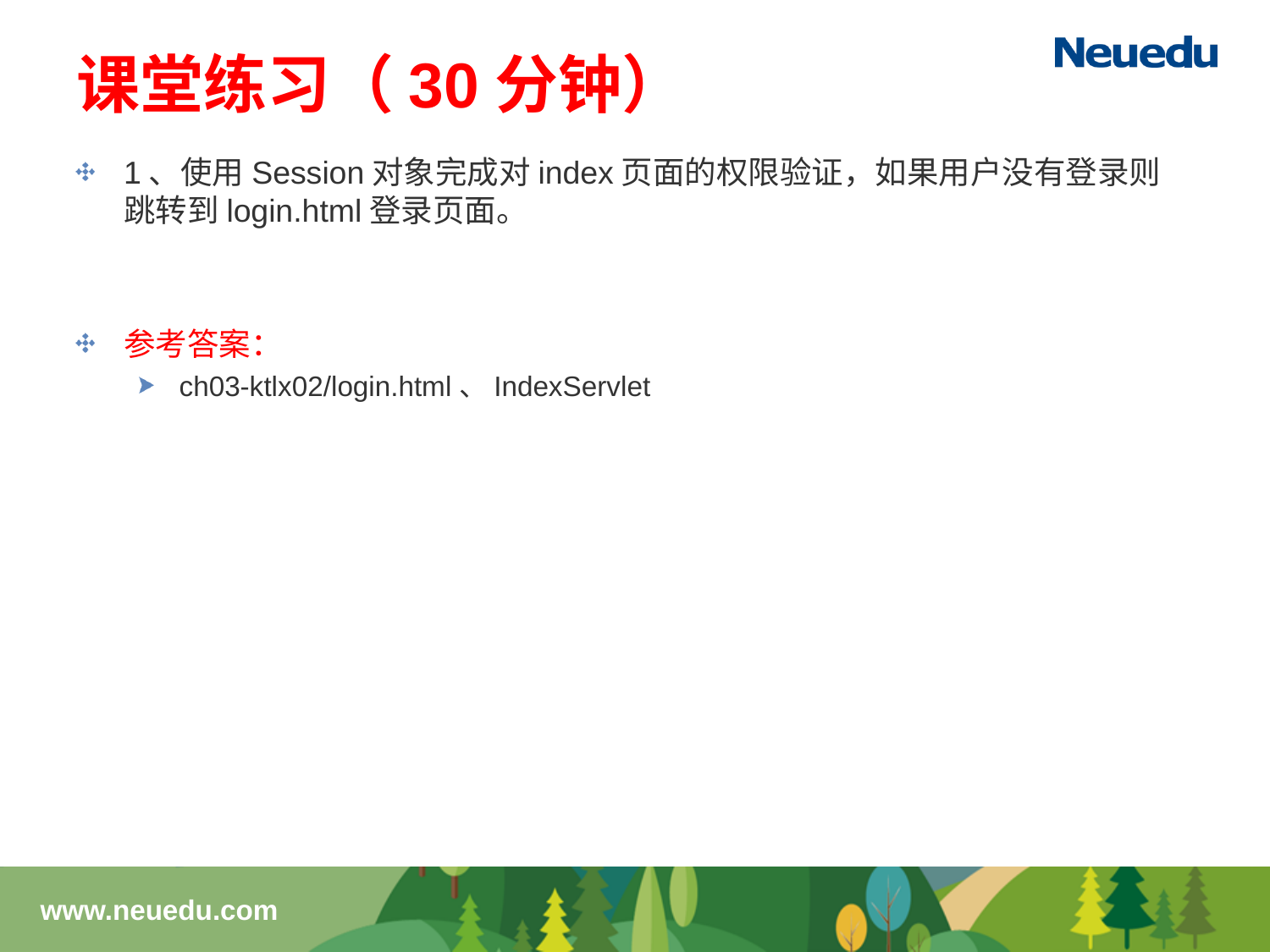

# 课堂练习（30分钟）
1、使用Session对象完成对index页面的权限验证，如果用户没有登录则跳转到login.html登录页面。

参考答案：
ch03-ktlx02/login.html、IndexServlet